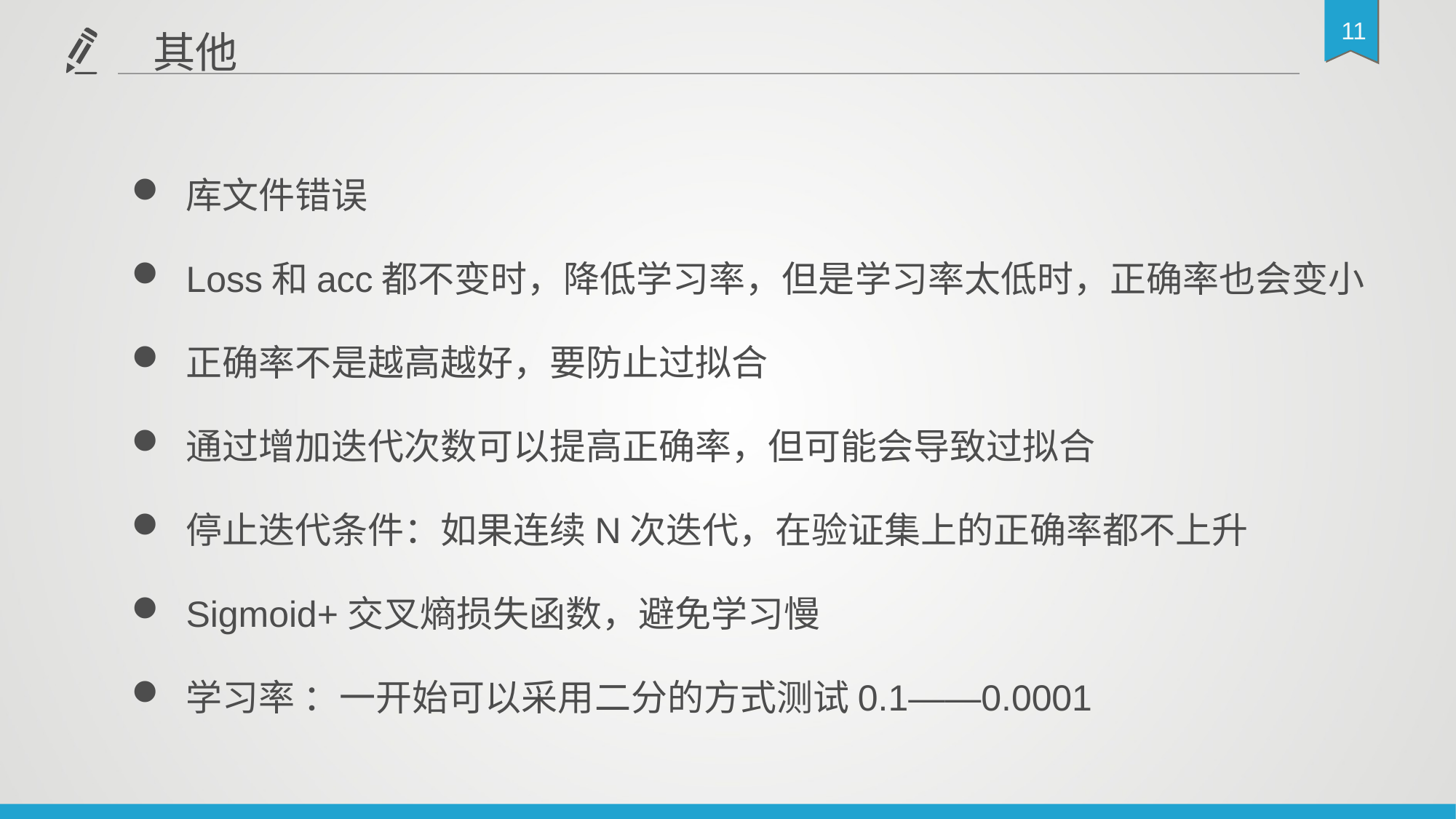

其他

库文件错误
Loss和acc都不变时，降低学习率，但是学习率太低时，正确率也会变小
正确率不是越高越好，要防止过拟合
通过增加迭代次数可以提高正确率，但可能会导致过拟合
停止迭代条件：如果连续N次迭代，在验证集上的正确率都不上升
Sigmoid+交叉熵损失函数，避免学习慢
学习率 ：一开始可以采用二分的方式测试0.1——0.0001